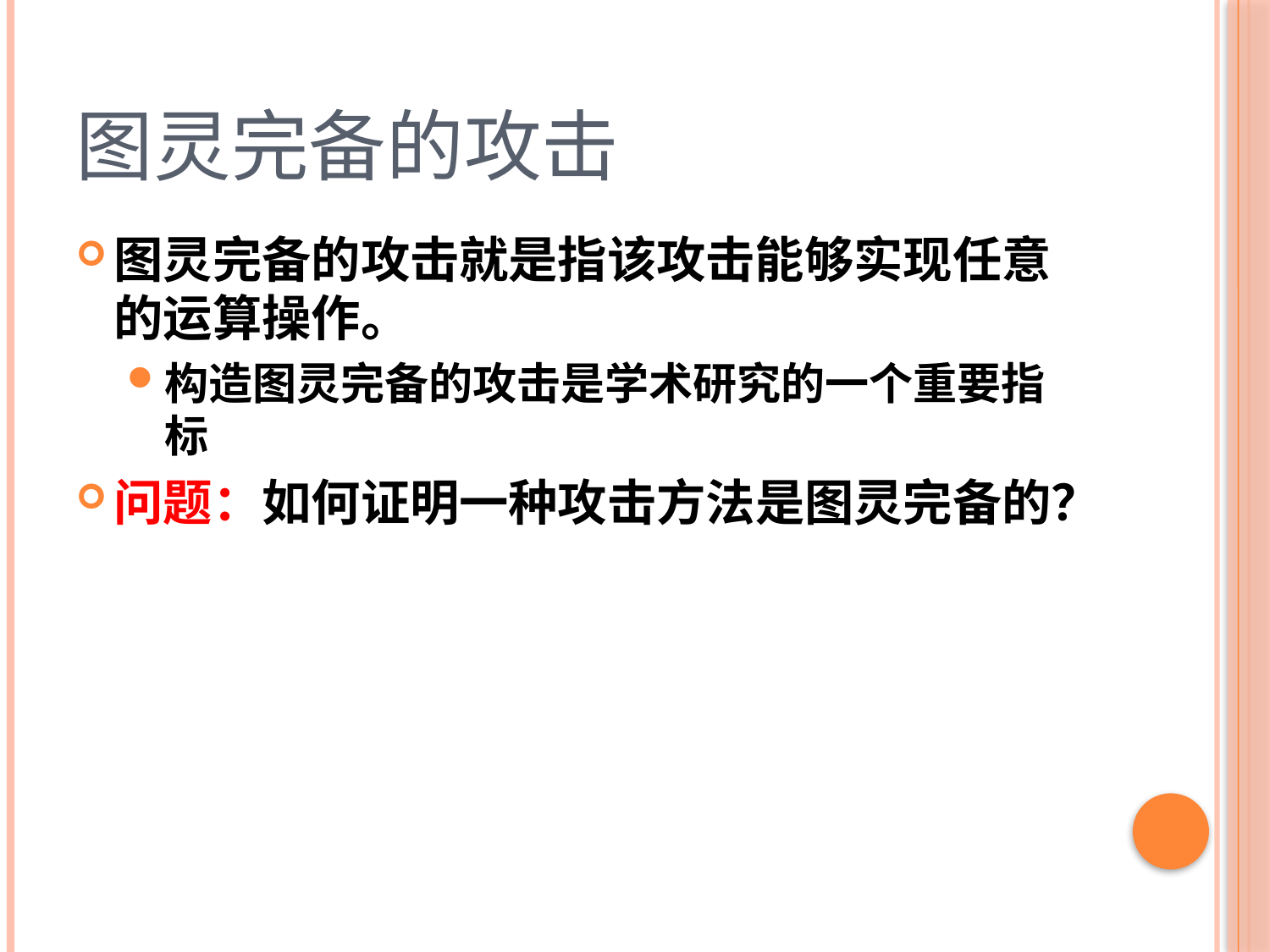

# 图灵完备的攻击
图灵完备的攻击就是指该攻击能够实现任意的运算操作。
构造图灵完备的攻击是学术研究的一个重要指标
问题：如何证明一种攻击方法是图灵完备的？